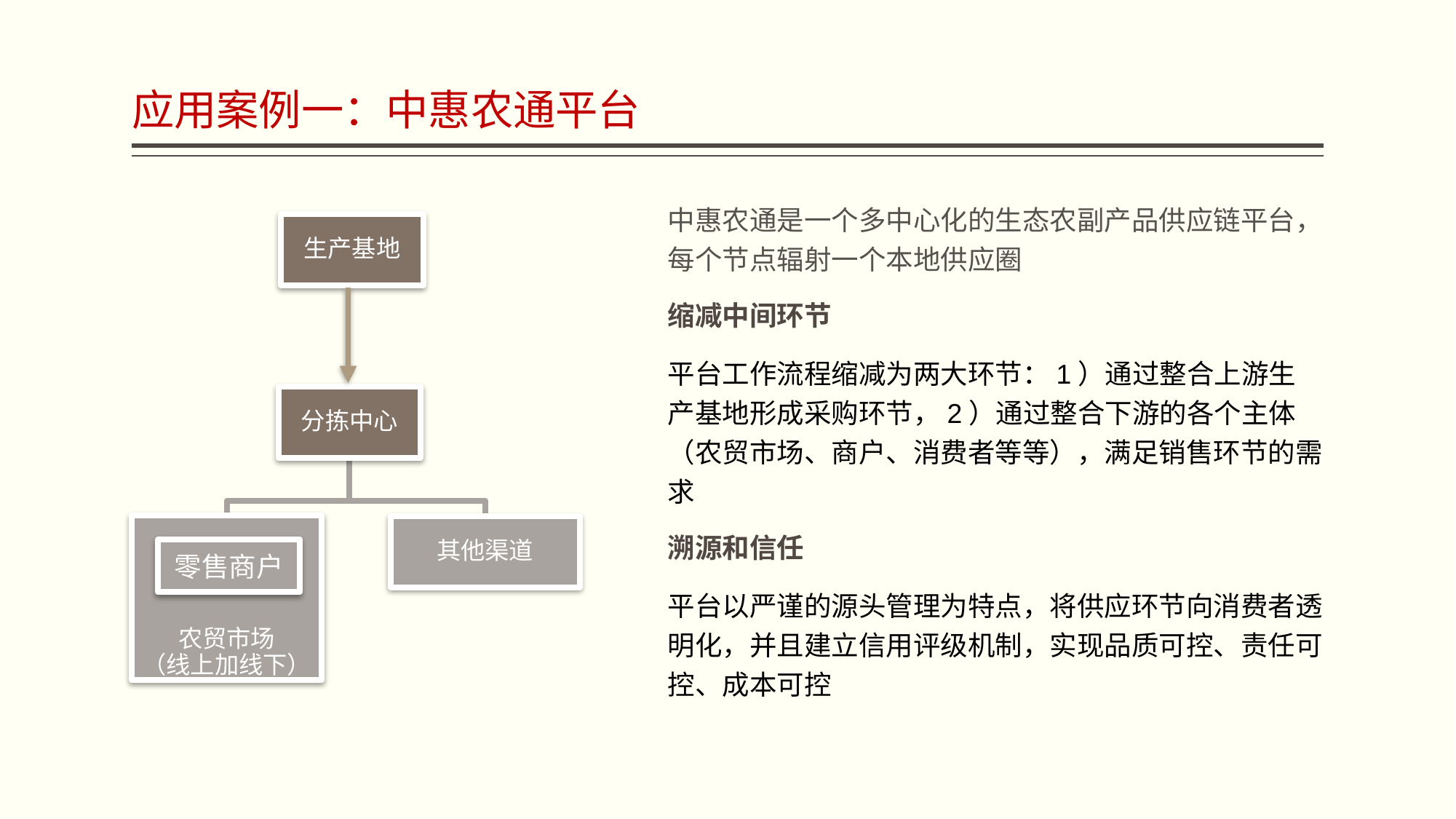

# 应用案例一：中惠农通平台
生产基地
分拣中心
农贸市场
（线上加线下）
其他渠道
中惠农通是一个多中心化的生态农副产品供应链平台，每个节点辐射一个本地供应圈
缩减中间环节
平台工作流程缩减为两大环节：1）通过整合上游生产基地形成采购环节，2）通过整合下游的各个主体（农贸市场、商户、消费者等等），满足销售环节的需求
溯源和信任
平台以严谨的源头管理为特点，将供应环节向消费者透明化，并且建立信用评级机制，实现品质可控、责任可控、成本可控

零售商户